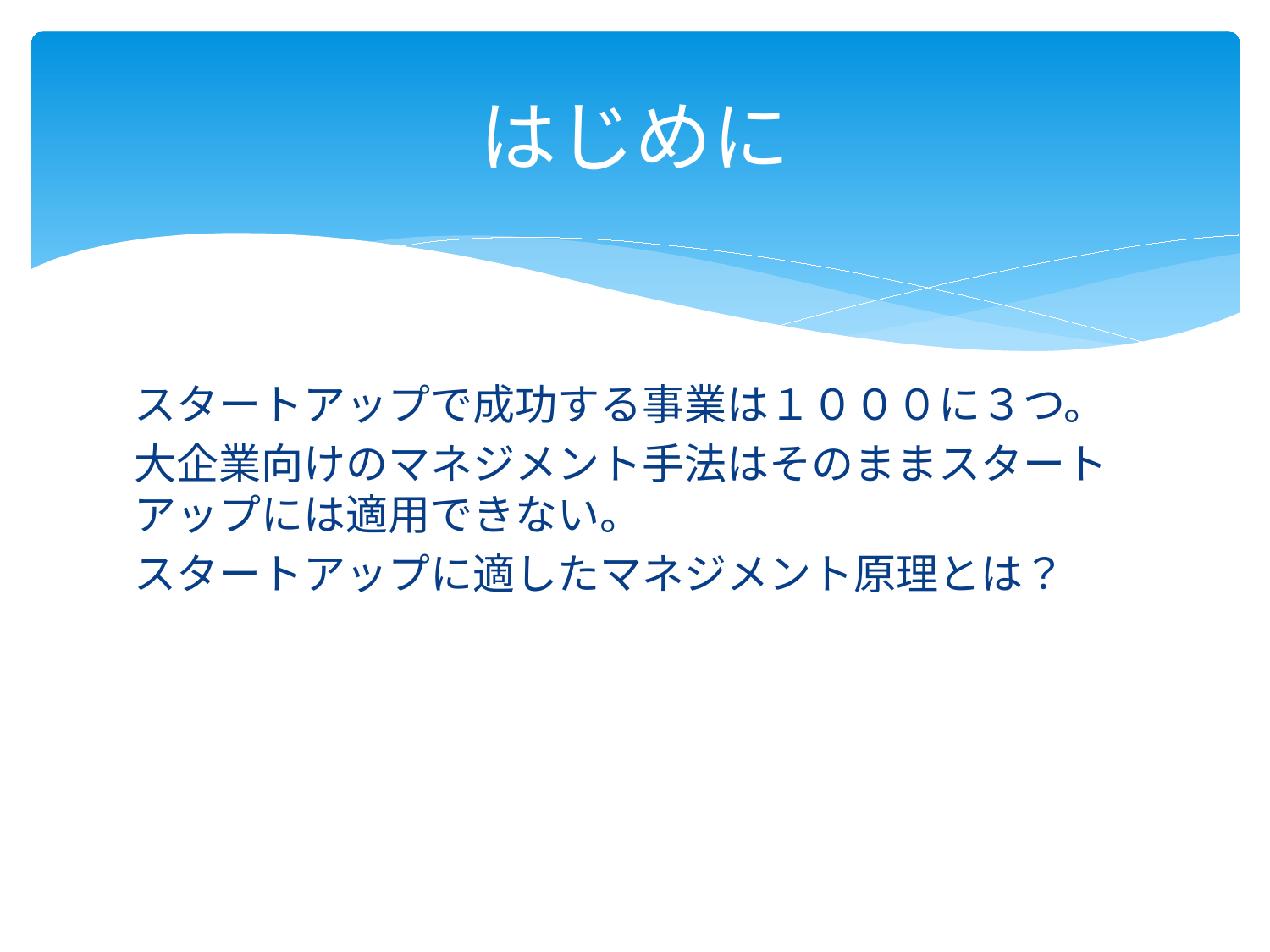

# はじめに
スタートアップで成功する事業は１０００に３つ。
大企業向けのマネジメント手法はそのままスタートアップには適用できない。
スタートアップに適したマネジメント原理とは？